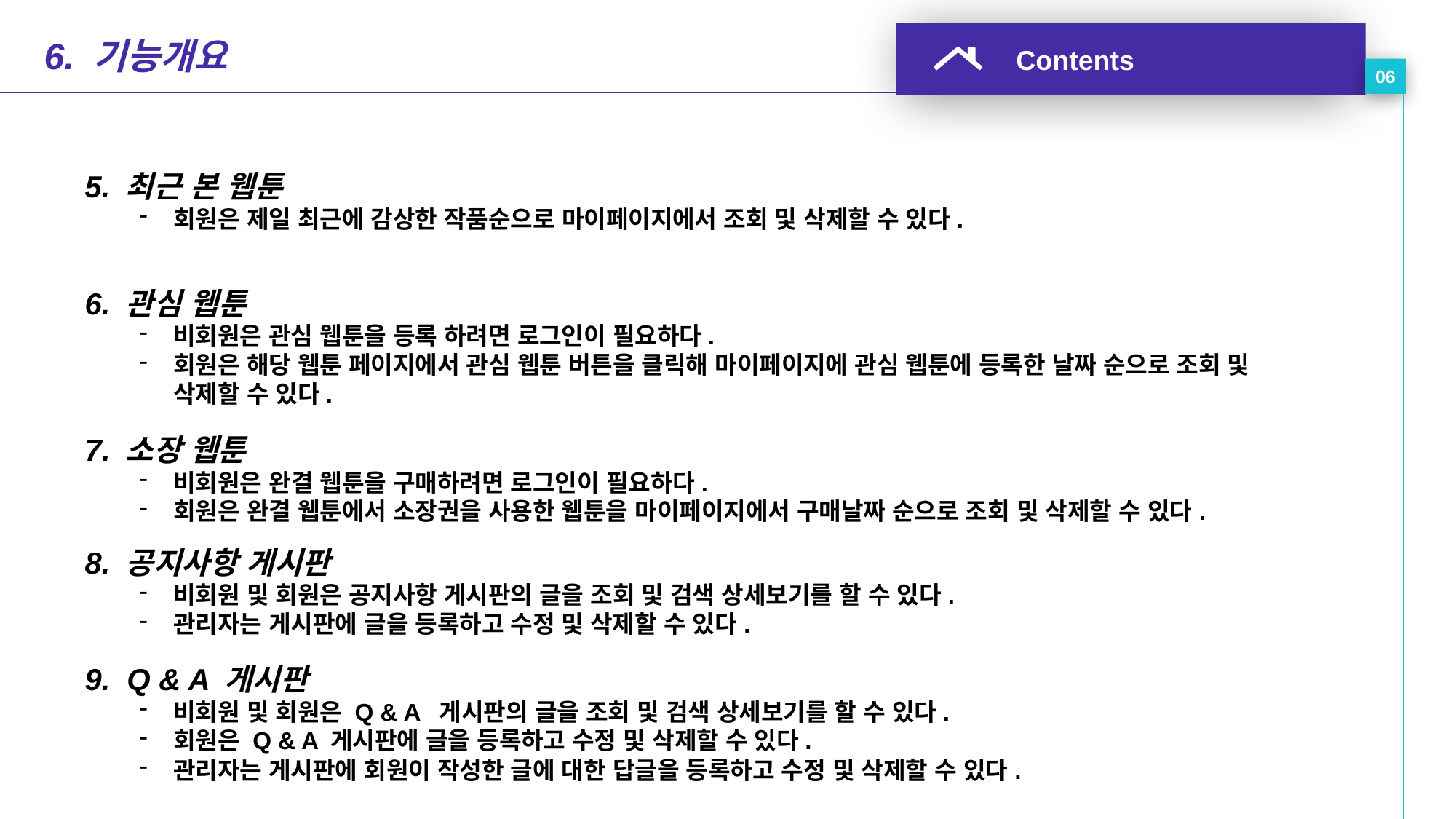

Contents

06
6. 기능개요
5. 최근 본 웹툰
회원은 제일 최근에 감상한 작품순으로 마이페이지에서 조회 및 삭제할 수 있다.

6. 관심 웹툰
비회원은 관심 웹툰을 등록 하려면 로그인이 필요하다.
회원은 해당 웹툰 페이지에서 관심 웹툰 버튼을 클릭해 마이페이지에 관심 웹툰에 등록한 날짜 순으로 조회 및 삭제할 수 있다.
7. 소장 웹툰
비회원은 완결 웹툰을 구매하려면 로그인이 필요하다.
회원은 완결 웹툰에서 소장권을 사용한 웹툰을 마이페이지에서 구매날짜 순으로 조회 및 삭제할 수 있다.

8. 공지사항 게시판
비회원 및 회원은 공지사항 게시판의 글을 조회 및 검색 상세보기를 할 수 있다.
관리자는 게시판에 글을 등록하고 수정 및 삭제할 수 있다.
9.  Q & A 게시판
비회원 및 회원은 Q & A  게시판의 글을 조회 및 검색 상세보기를 할 수 있다.
회원은 Q & A 게시판에 글을 등록하고 수정 및 삭제할 수 있다.
관리자는 게시판에 회원이 작성한 글에 대한 답글을 등록하고 수정 및 삭제할 수 있다.